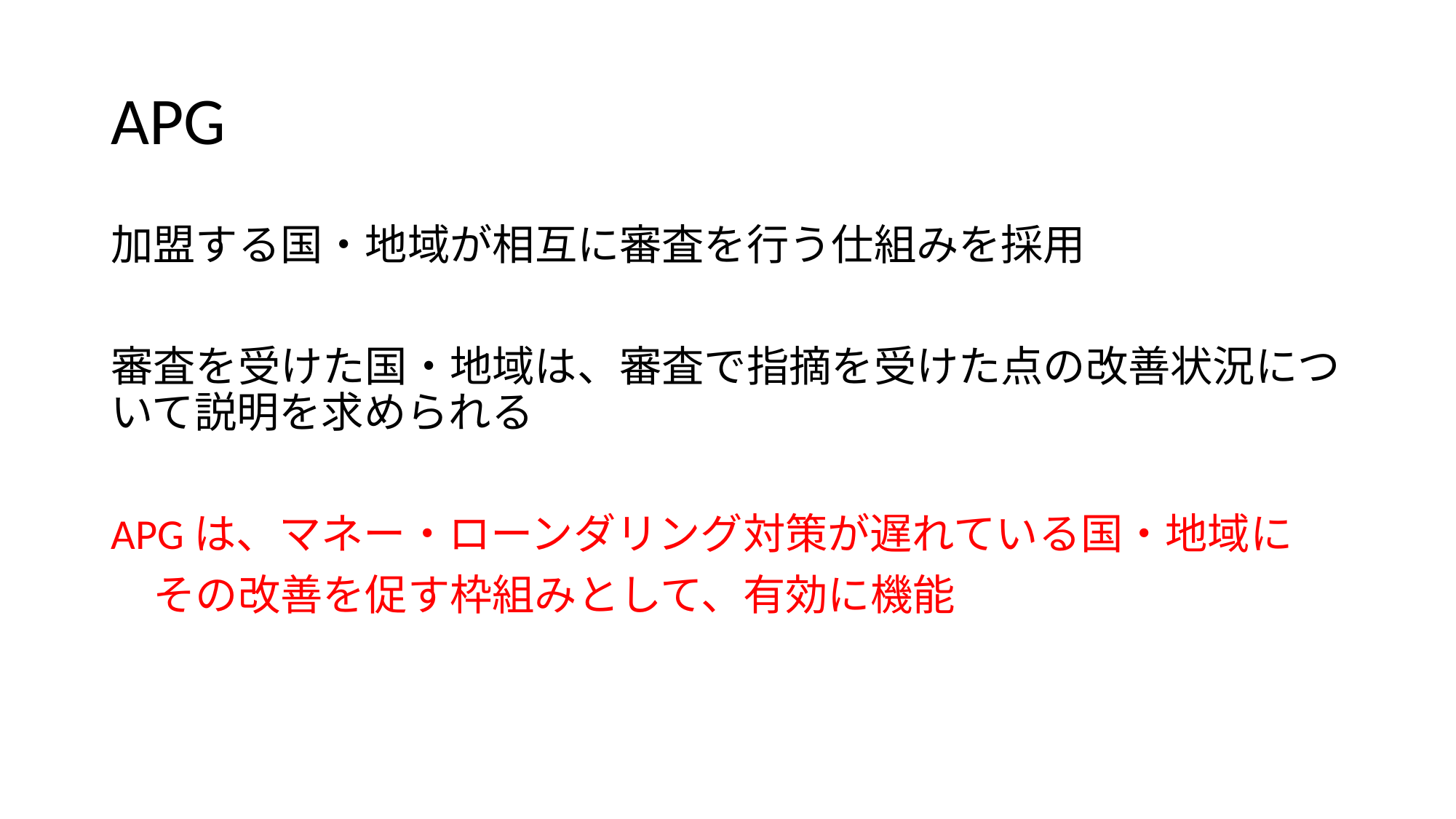

# APG
加盟する国・地域が相互に審査を行う仕組みを採用

審査を受けた国・地域は、審査で指摘を受けた点の改善状況について説明を求められる

APGは、マネー・ローンダリング対策が遅れている国・地域に
　その改善を促す枠組みとして、有効に機能